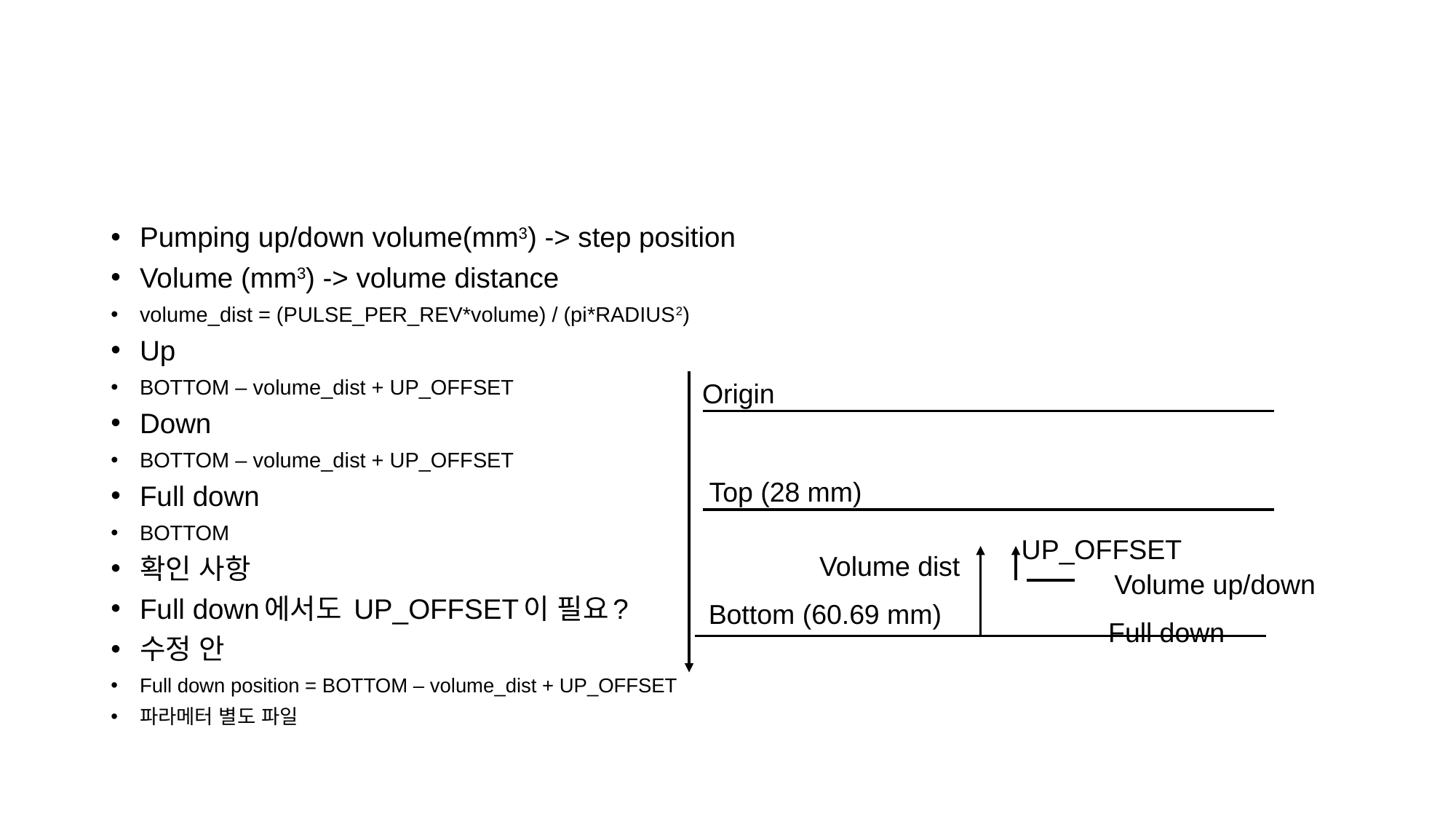

#
Pumping up/down volume(mm3) -> step position
Volume (mm3) -> volume distance
volume_dist = (PULSE_PER_REV*volume) / (pi*RADIUS2)
Up
BOTTOM – volume_dist + UP_OFFSET
Down
BOTTOM – volume_dist + UP_OFFSET
Full down
BOTTOM
확인 사항
Full down에서도 UP_OFFSET이 필요?
수정 안
Full down position = BOTTOM – volume_dist + UP_OFFSET
파라메터 별도 파일
Origin
Top (28 mm)
UP_OFFSET
Volume dist
Volume up/down
Bottom (60.69 mm)
Full down